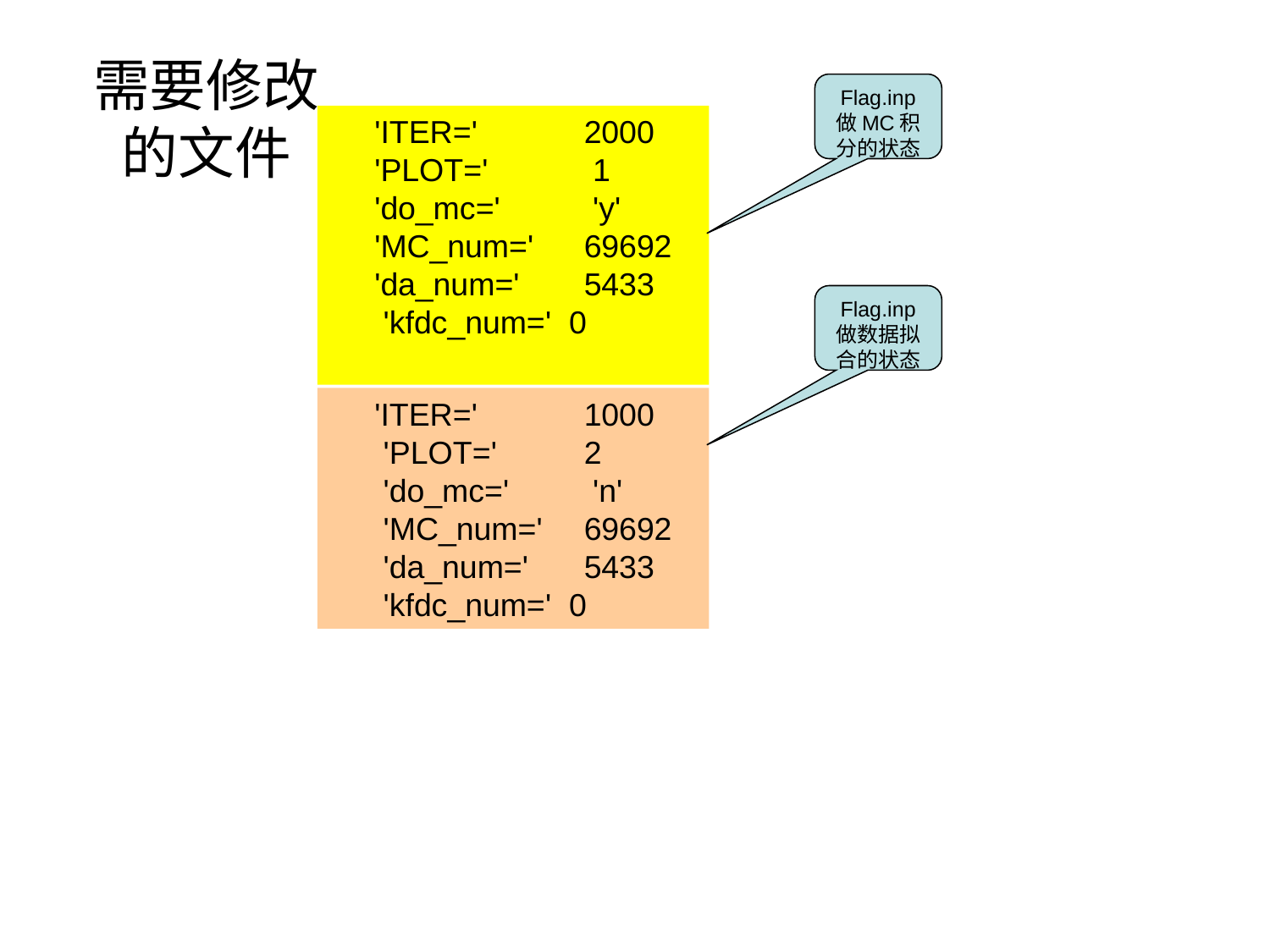

# 需要修改的文件
Flag.inp
做MC积分的状态
     'ITER='    	2000
     'PLOT='   	 1
     'do_mc='  	 'y'
     'MC_num='  	69692
     'da_num='  	5433
      'kfdc_num='  0

Flag.inp
做数据拟合的状态
     'ITER='    	1000
      'PLOT='    	2
      'do_mc=' 	 'n'
      'MC_num='  	69692
      'da_num='  	5433
      'kfdc_num='  0